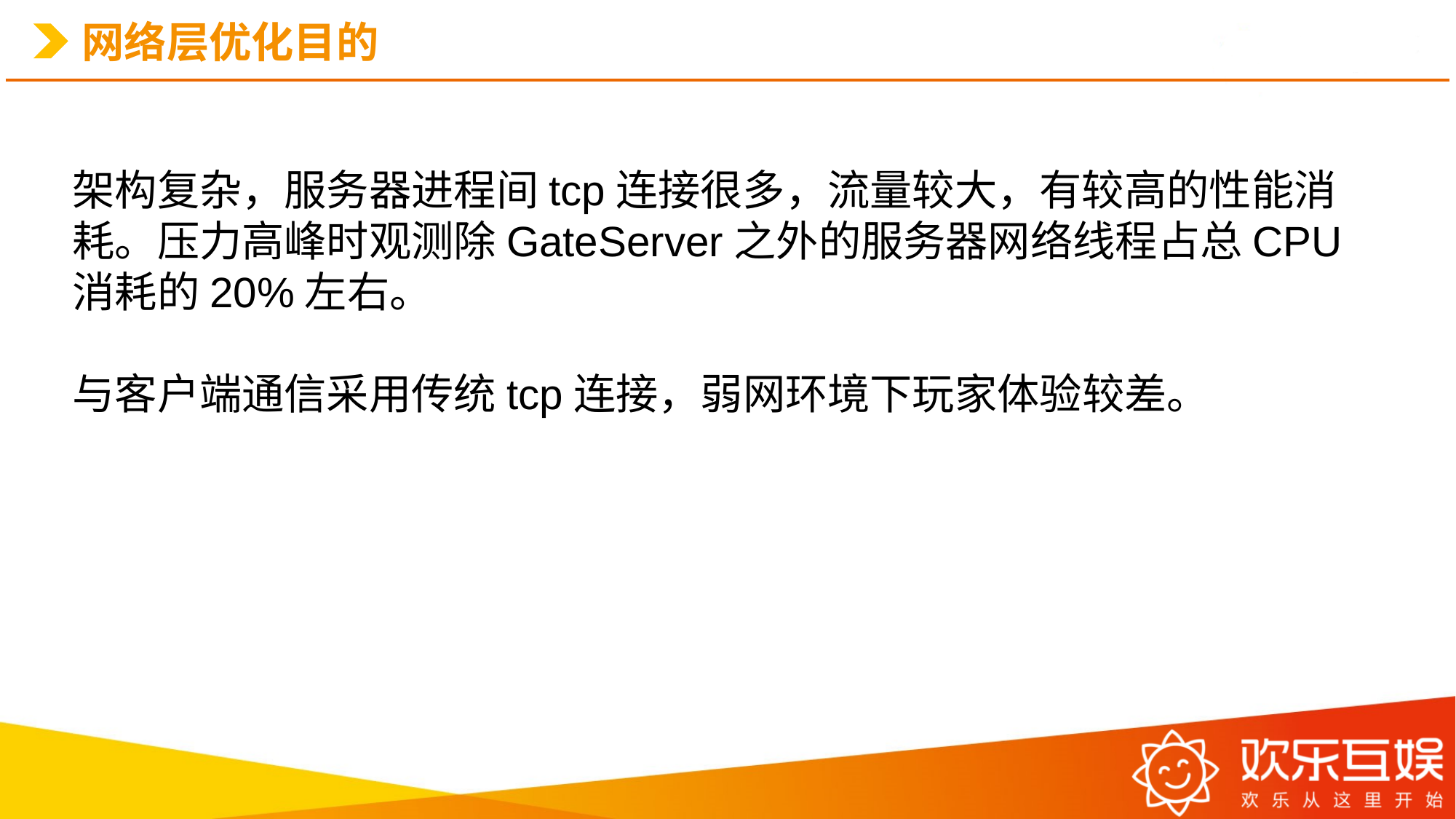

# 网络层优化目的
架构复杂，服务器进程间tcp连接很多，流量较大，有较高的性能消耗。压力高峰时观测除GateServer之外的服务器网络线程占总CPU消耗的20%左右。

与客户端通信采用传统tcp连接，弱网环境下玩家体验较差。